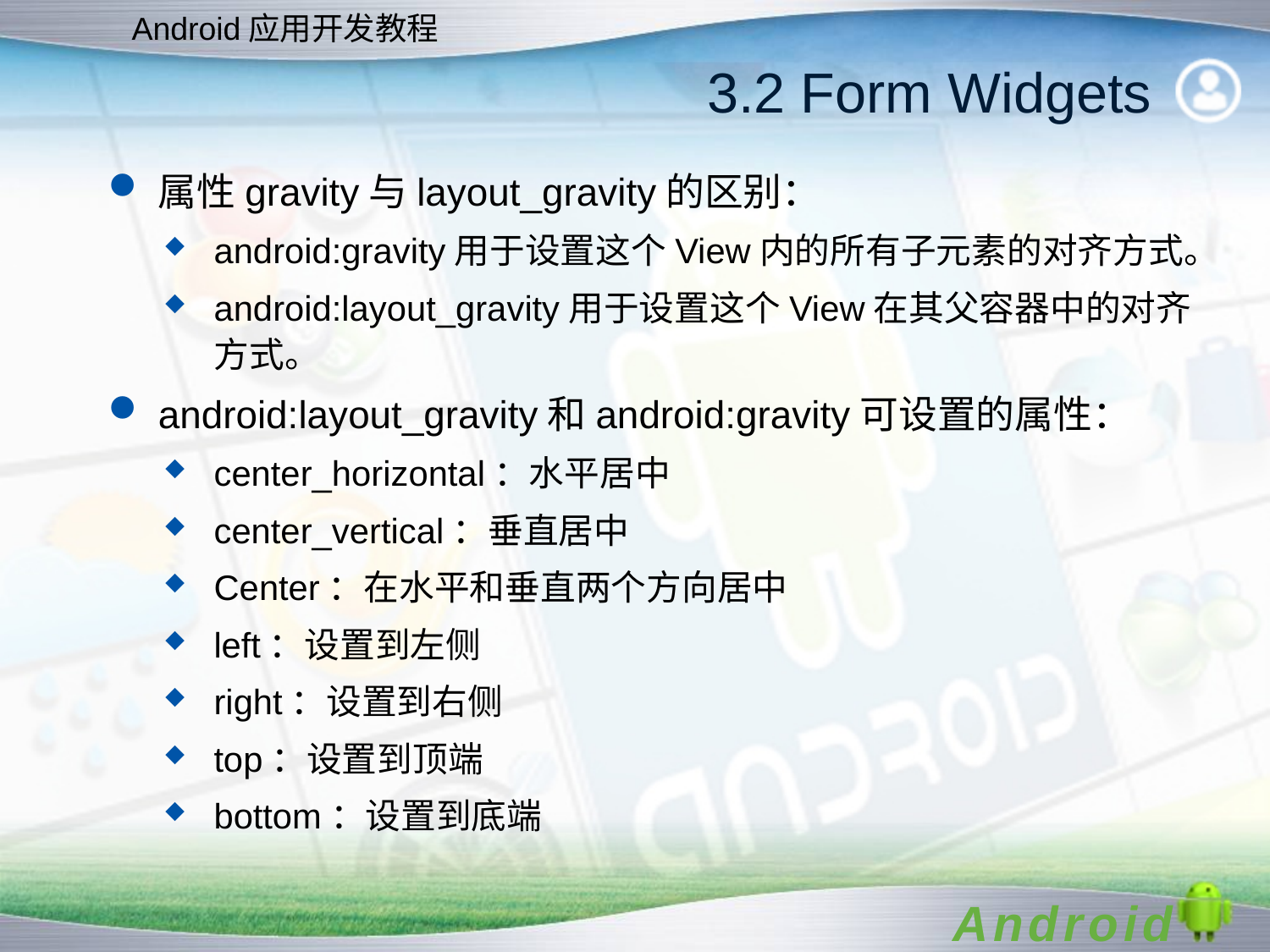

# 3.2 Form Widgets
属性gravity与layout_gravity的区别：
android:gravity用于设置这个View内的所有子元素的对齐方式。
android:layout_gravity用于设置这个View在其父容器中的对齐方式。
android:layout_gravity和android:gravity可设置的属性：
center_horizontal：水平居中
center_vertical：垂直居中
Center：在水平和垂直两个方向居中
left：设置到左侧
right：设置到右侧
top：设置到顶端
bottom：设置到底端